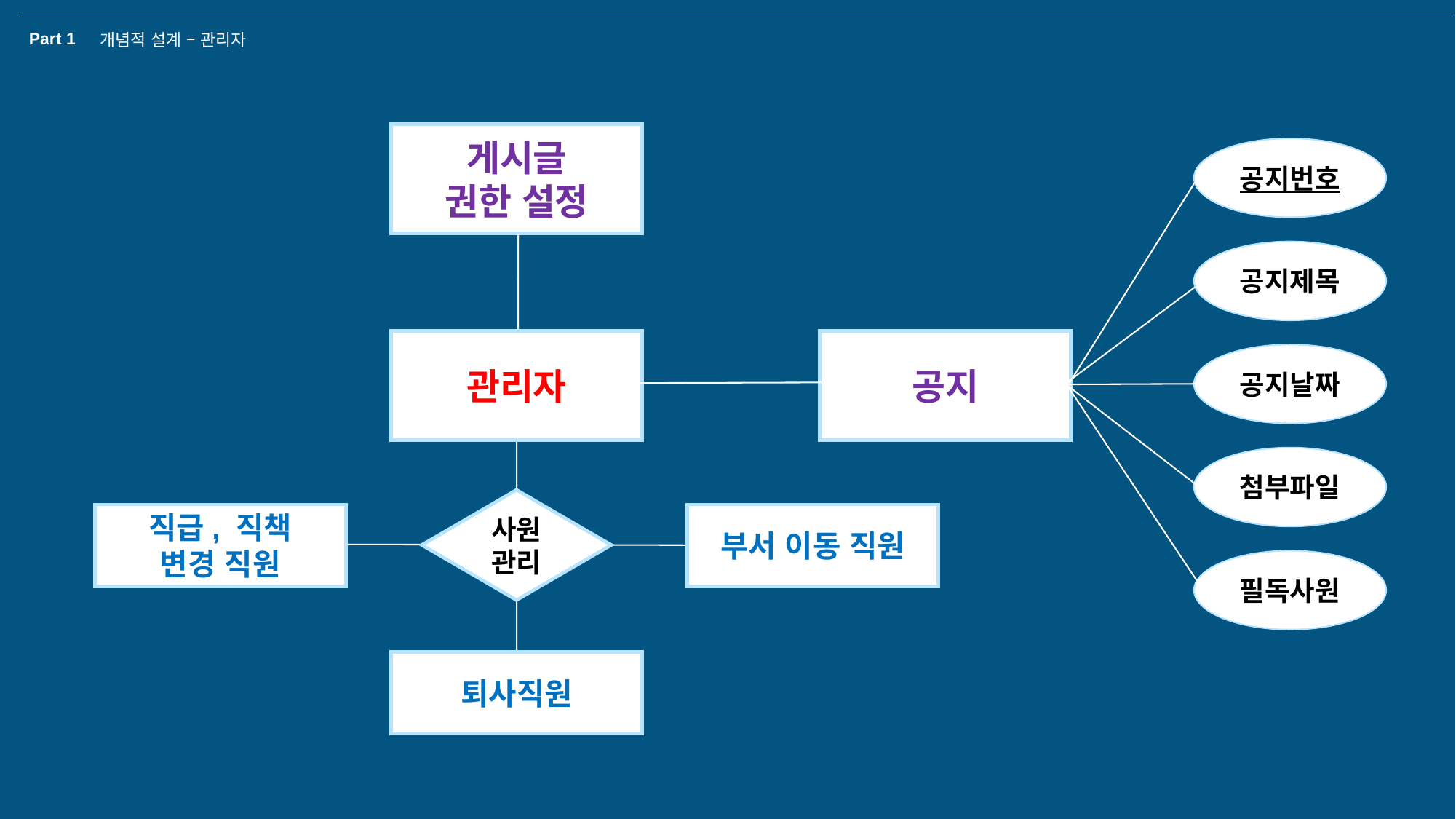

Part 1
개념적 설계 – 관리자
게시글
권한 설정
공지번호
공지제목
공지
관리자
공지날짜
첨부파일
사원
관리
직급, 직책
변경 직원
부서 이동 직원
필독사원
퇴사직원